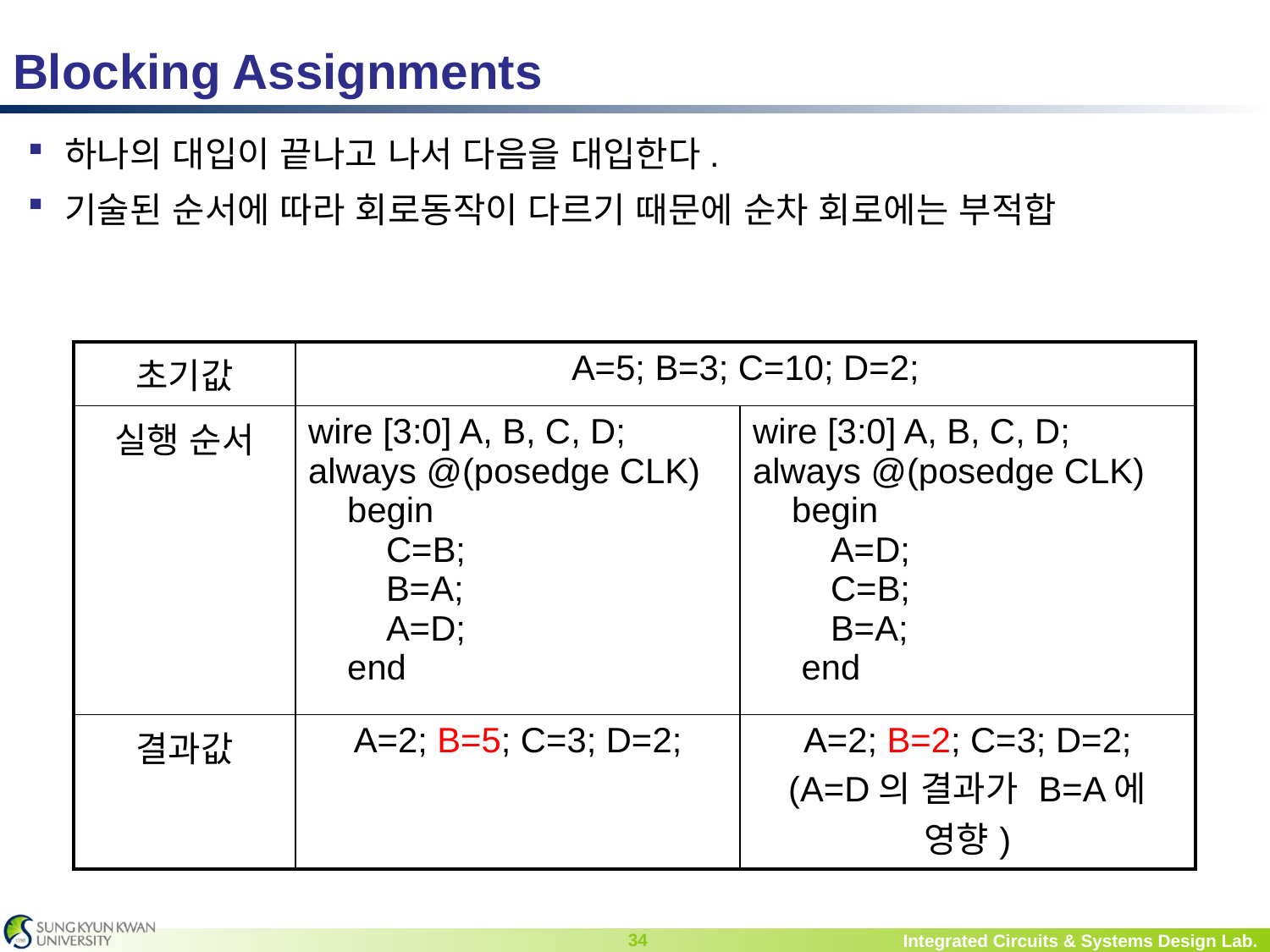

# Blocking Assignments
하나의 대입이 끝나고 나서 다음을 대입한다.
기술된 순서에 따라 회로동작이 다르기 때문에 순차 회로에는 부적합

| 초기값 | A=5; B=3; C=10; D=2; |  |
| --- | --- | --- |
| 실행 순서 | wire [3:0] A, B, C, D; always @(posedge CLK) begin C=B; B=A; A=D; end | wire [3:0] A, B, C, D; always @(posedge CLK) begin A=D; C=B; B=A; end |
| 결과값 | A=2; B=5; C=3; D=2; | A=2; B=2; C=3; D=2; (A=D의 결과가 B=A에 영향) |